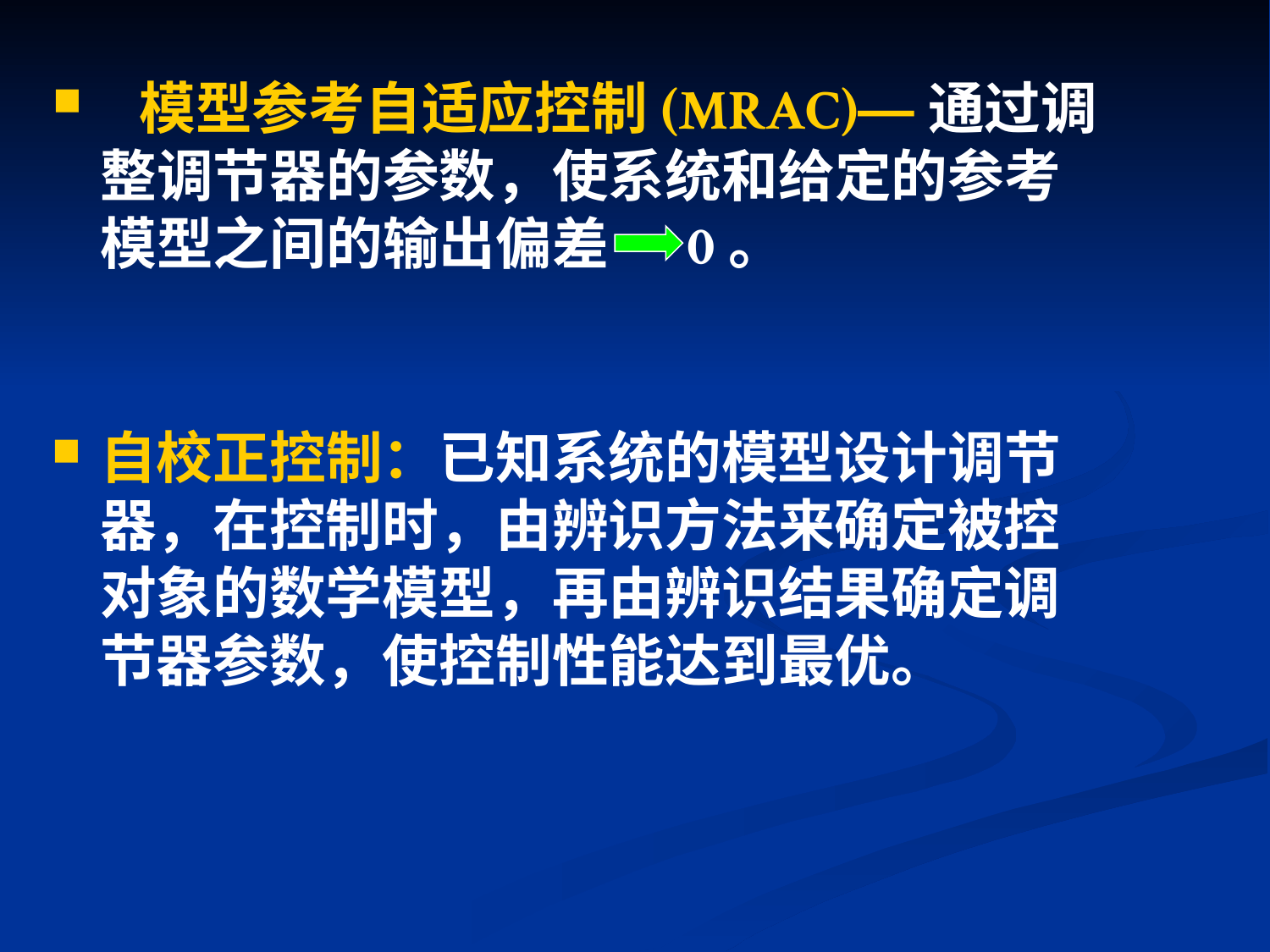

模型参考自适应控制(MRAC)—通过调整调节器的参数，使系统和给定的参考模型之间的输出偏差     0。

自校正控制：已知系统的模型设计调节器，在控制时，由辨识方法来确定被控对象的数学模型，再由辨识结果确定调节器参数，使控制性能达到最优。